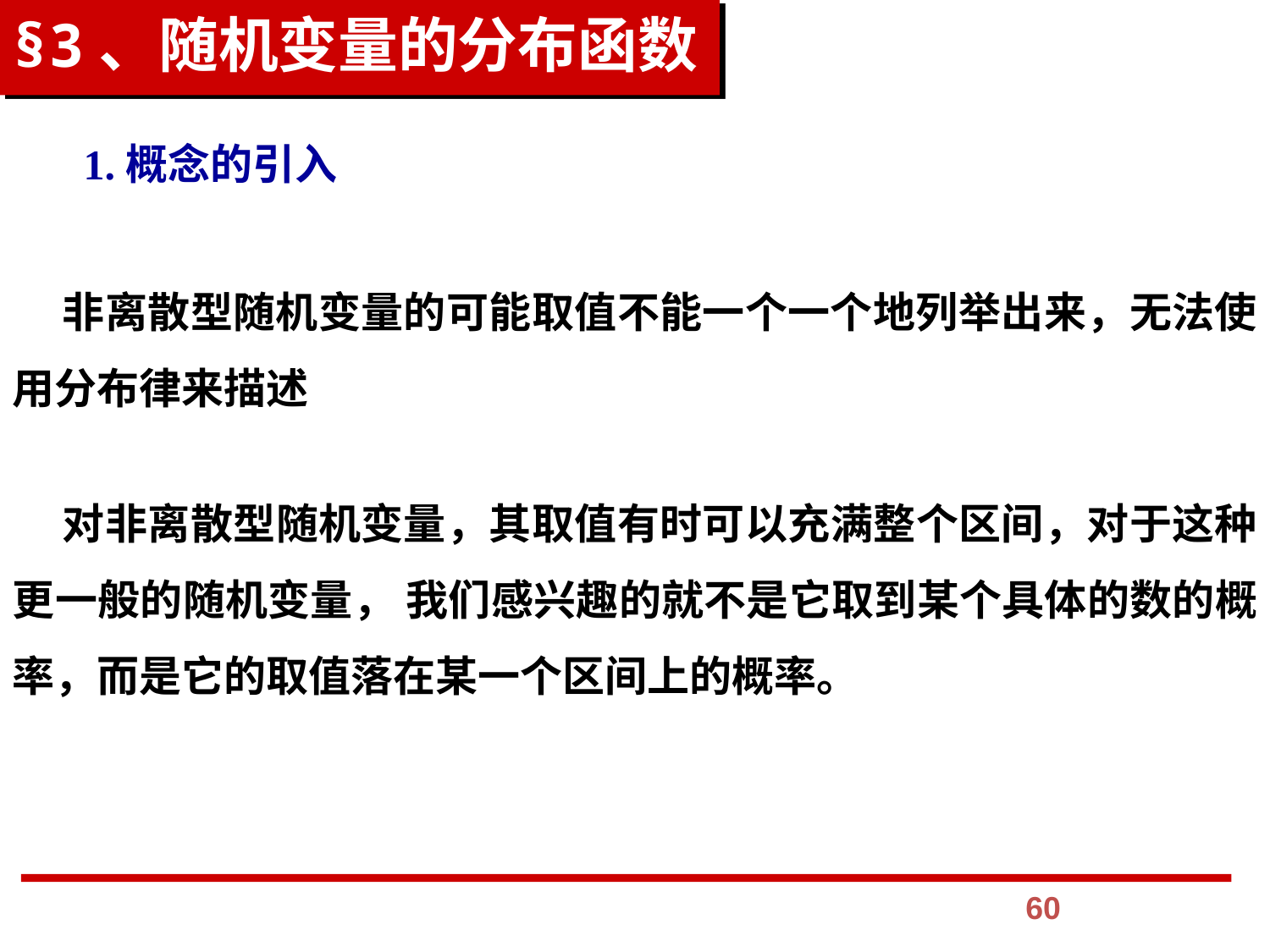

§3、随机变量的分布函数
1.概念的引入
    非离散型随机变量的可能取值不能一个一个地列举出来，无法使用分布律来描述

    对非离散型随机变量，其取值有时可以充满整个区间，对于这种更一般的随机变量， 我们感兴趣的就不是它取到某个具体的数的概率，而是它的取值落在某一个区间上的概率。

60